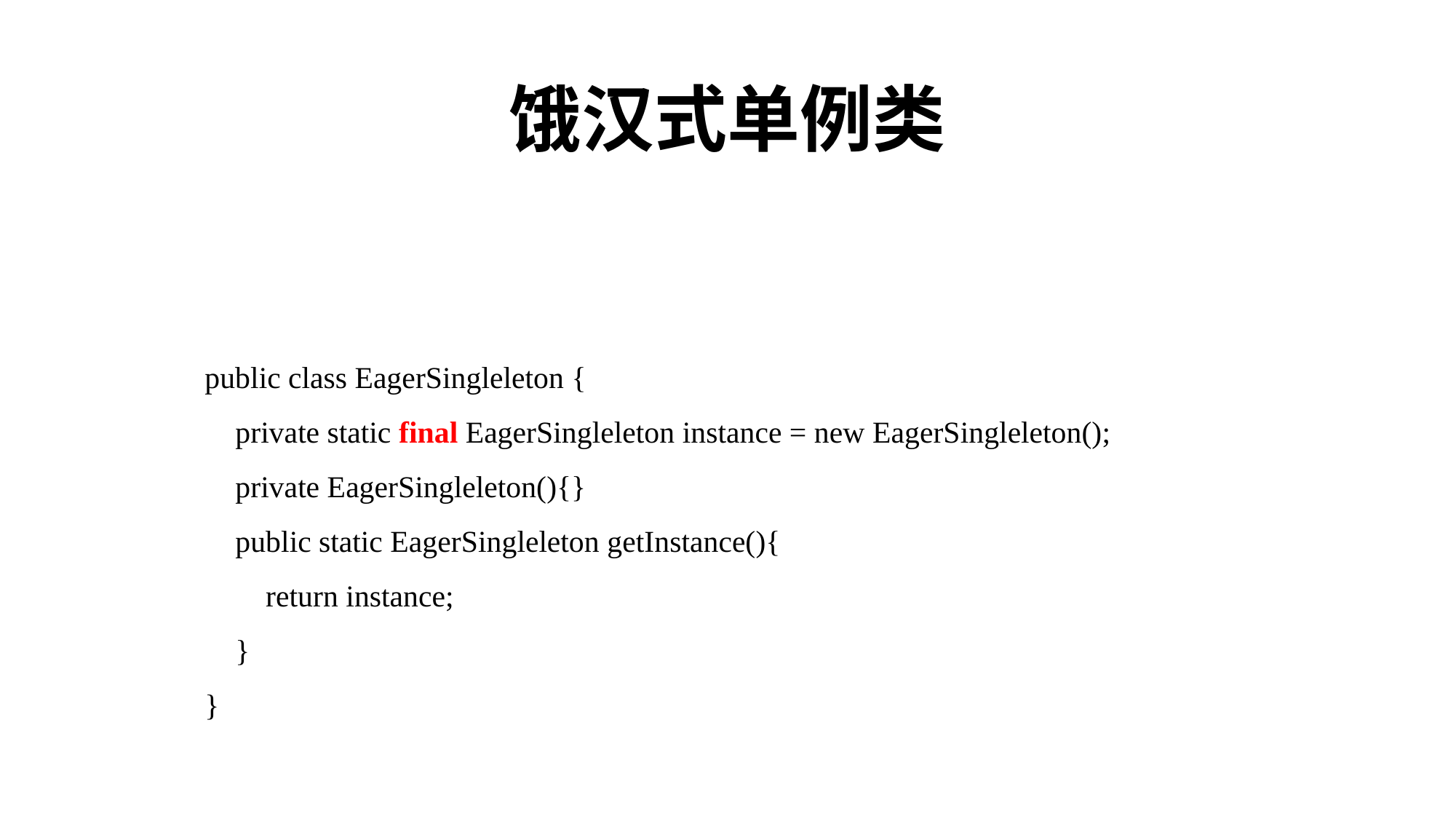

# 饿汉式单例类
public class EagerSingleleton {
    private static final EagerSingleleton instance = new EagerSingleleton();
    private EagerSingleleton(){}
    public static EagerSingleleton getInstance(){
        return instance;
    }
}